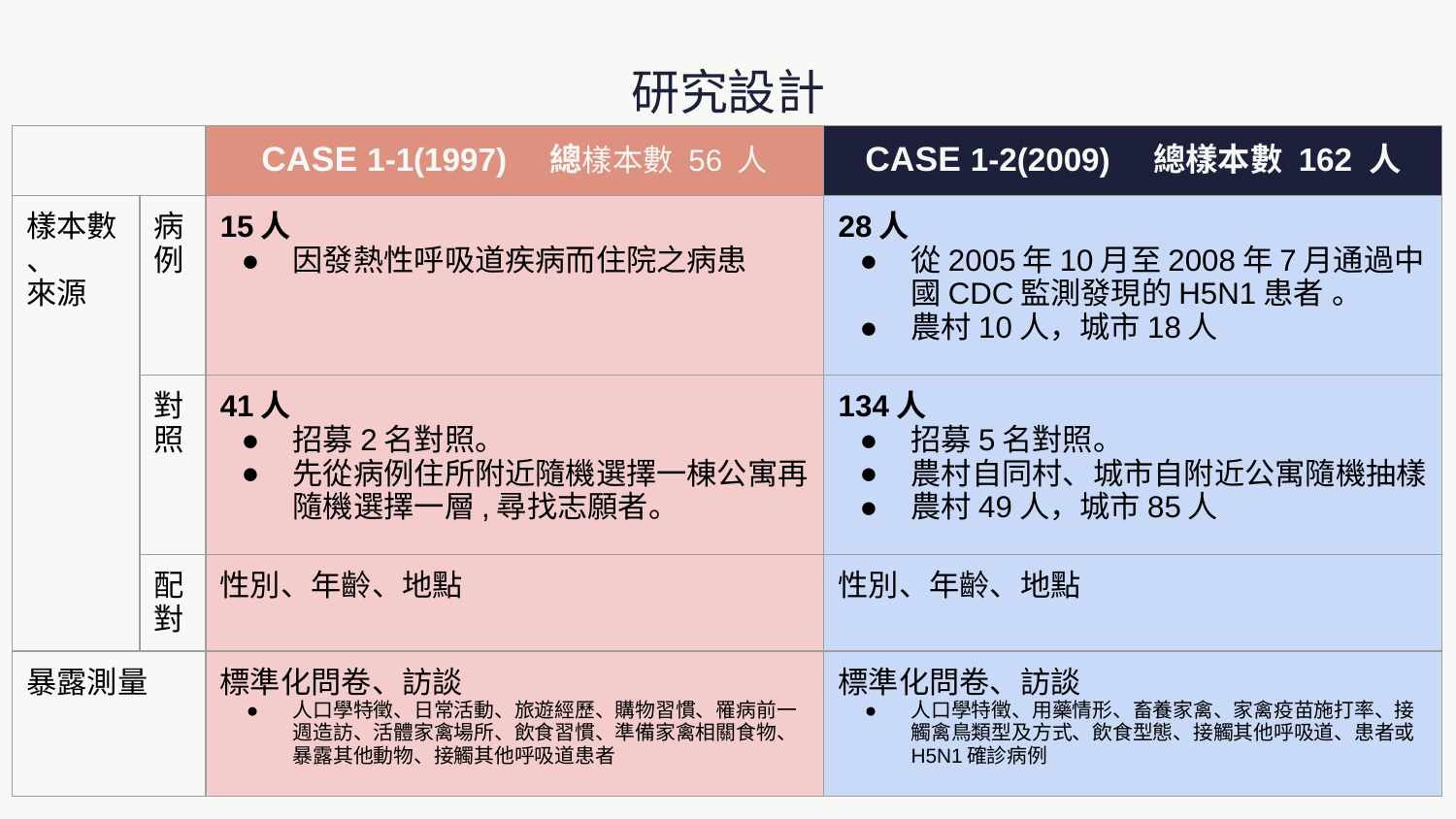

研究設計
|  |  | CASE 1-1(1997) 總樣本數 56 人 | CASE 1-2(2009) 總樣本數 162 人 |
| --- | --- | --- | --- |
| 樣本數 、 來源 | 病例 | 15人 因發熱性呼吸道疾病而住院之病患 | 28人 從2005年10月至2008年7月通過中國CDC監測發現的H5N1患者 。 農村10人，城市18人 |
|  | 對照 | 41人 招募2名對照。 先從病例住所附近隨機選擇一棟公寓再隨機選擇一層,尋找志願者。 | 134人 招募5名對照。 農村自同村、城市自附近公寓隨機抽樣 農村49人，城市85人 |
|  | 配對 | 性別、年齡、地點 | 性別、年齡、地點 |
| 暴露測量 |  | 標準化問卷、訪談 人口學特徵、日常活動、旅遊經歷、購物習慣、罹病前一週造訪、活體家禽場所、飲食習慣、準備家禽相關食物、暴露其他動物、接觸其他呼吸道患者 | 標準化問卷、訪談 人口學特徵、用藥情形、畜養家禽、家禽疫苗施打率、接觸禽鳥類型及方式、飲食型態、接觸其他呼吸道、患者或H5N1確診病例 |